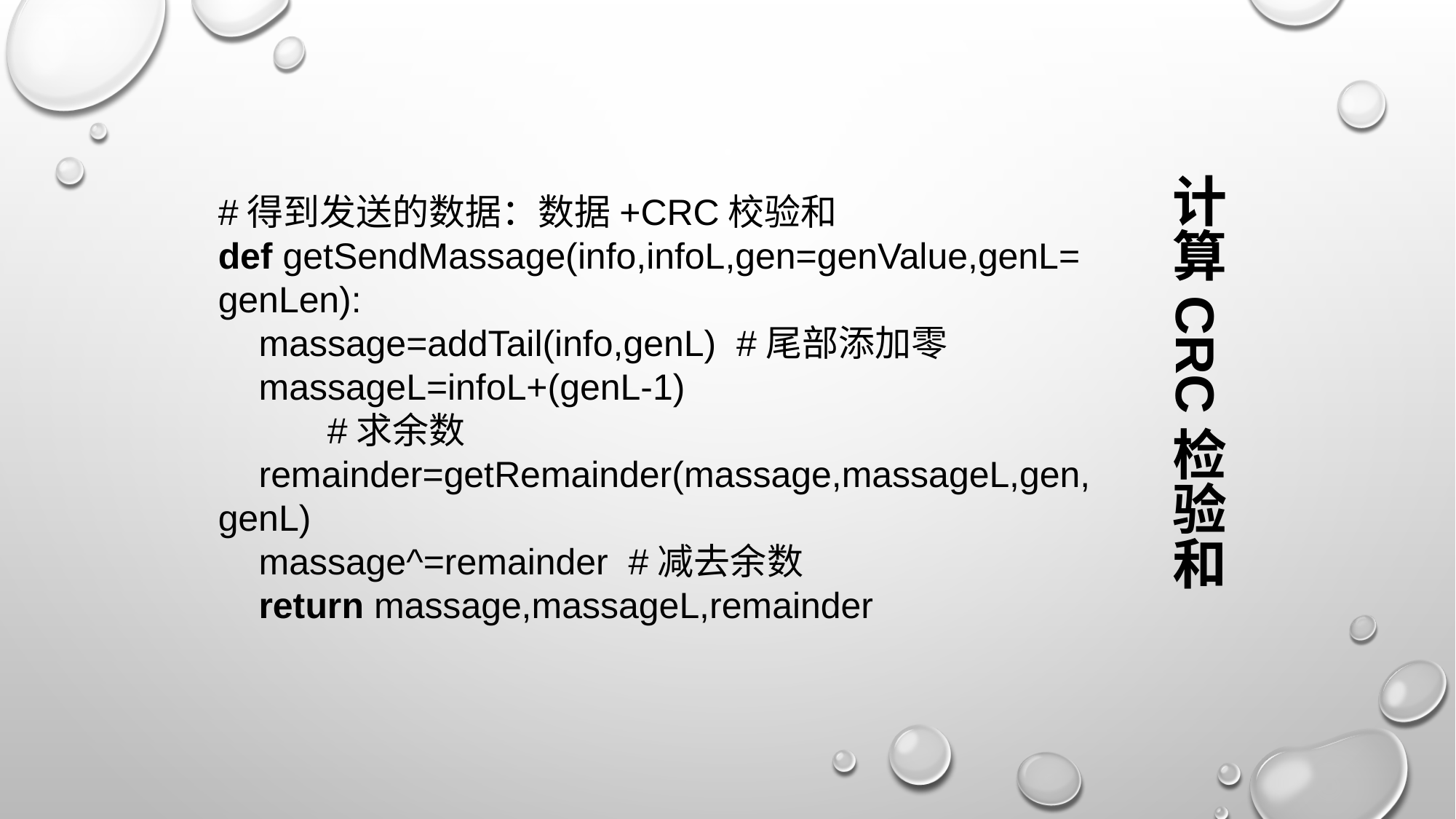

# 计算CRC检验和
#得到发送的数据：数据+CRC校验和
def getSendMassage(info,infoL,gen=genValue,genL=genLen):
    massage=addTail(info,genL)  #尾部添加零
    massageL=infoL+(genL-1)
	#求余数
    remainder=getRemainder(massage,massageL,gen,genL)
    massage^=remainder  #减去余数
    return massage,massageL,remainder